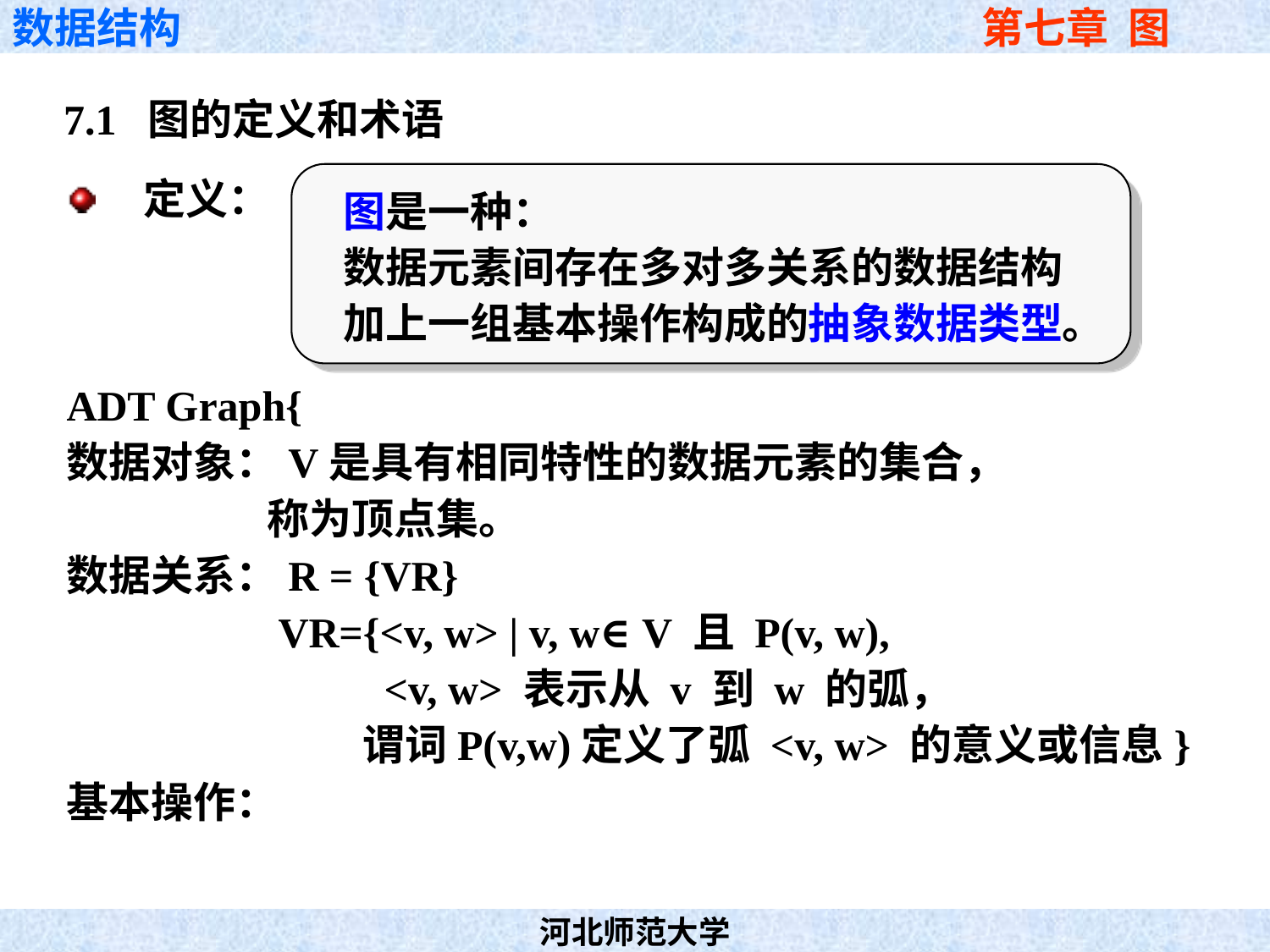

7.1  图的定义和术语
    定义：
  图是一种：
  数据元素间存在多对多关系的数据结构
  加上一组基本操作构成的抽象数据类型。
ADT Graph{
数据对象：V是具有相同特性的数据元素的集合，
                    称为顶点集。
数据关系：R = {VR}
                    VR={<v, w> | v, w∈V 且 P(v, w),
                              <v, w> 表示从 v 到 w 的弧，
                              谓词P(v,w)定义了弧 <v, w> 的意义或信息}
基本操作：